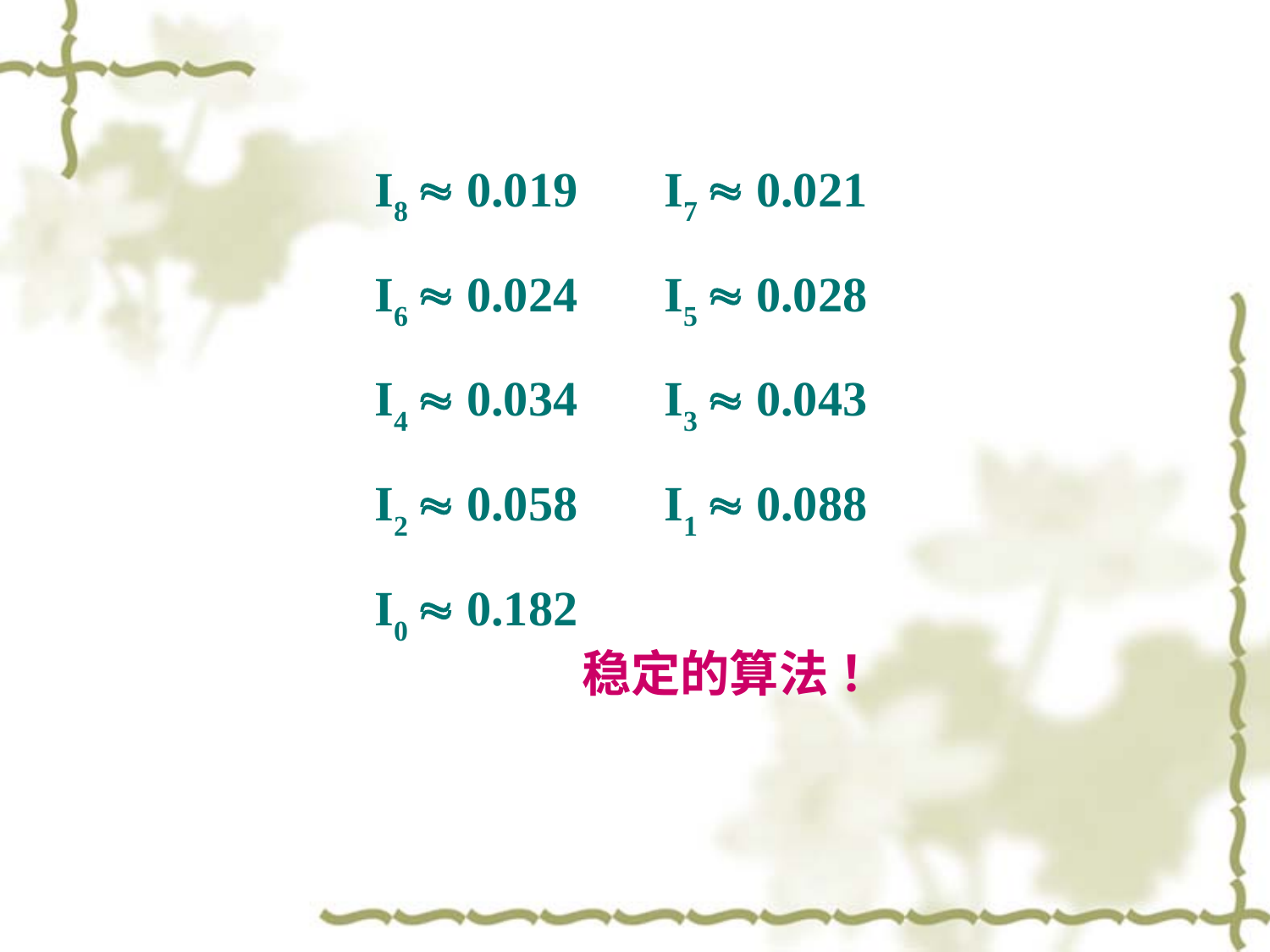

I8 ≈ 0.019       I7 ≈ 0.021
	I6 ≈ 0.024       I5 ≈ 0.028
	I4 ≈ 0.034       I3 ≈ 0.043
	I2 ≈ 0.058       I1 ≈ 0.088
	I0 ≈ 0.182
稳定的算法 ！